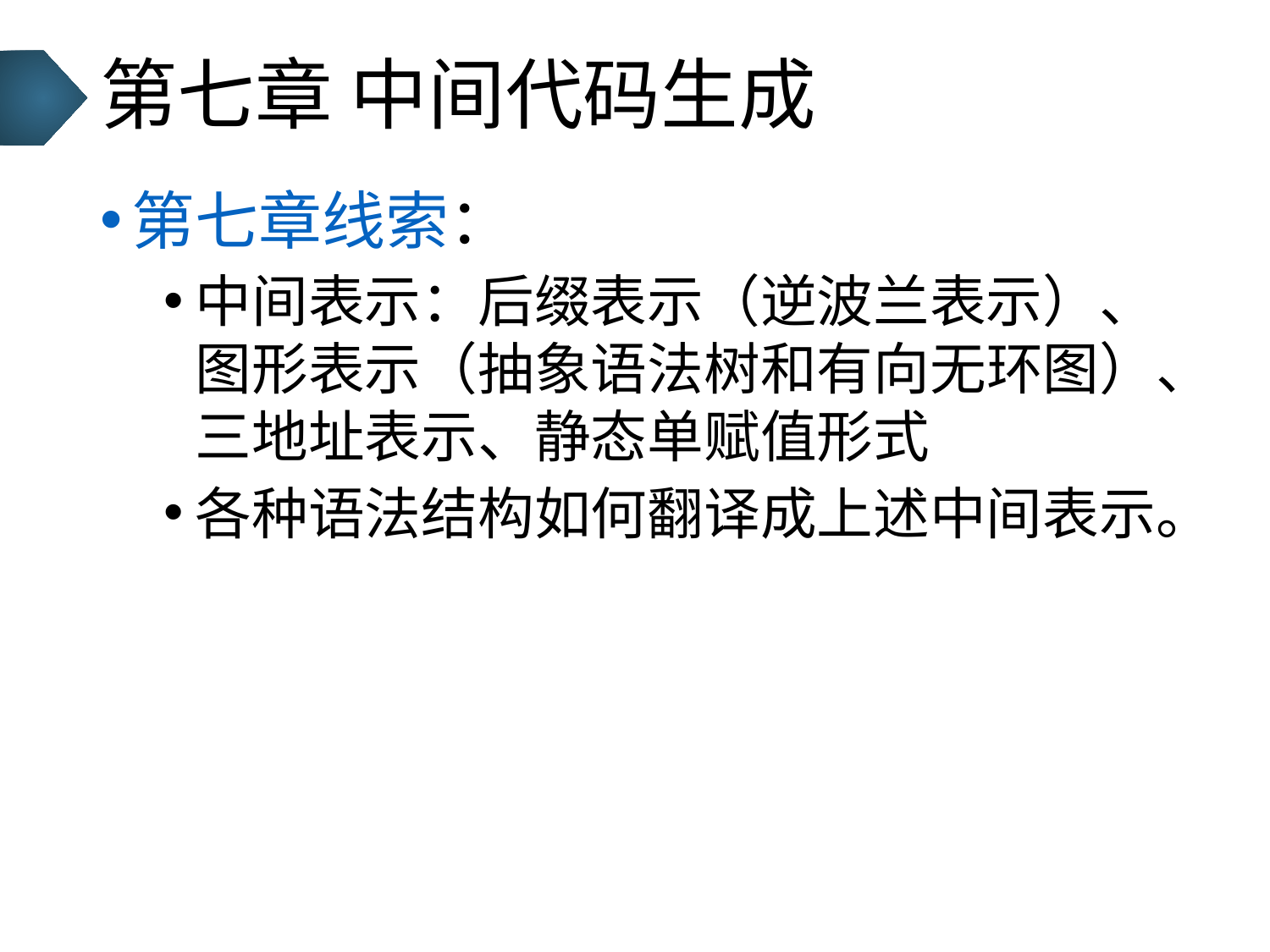

# 第七章 中间代码生成
第七章线索：
中间表示：后缀表示（逆波兰表示）、图形表示（抽象语法树和有向无环图）、三地址表示、静态单赋值形式
各种语法结构如何翻译成上述中间表示。